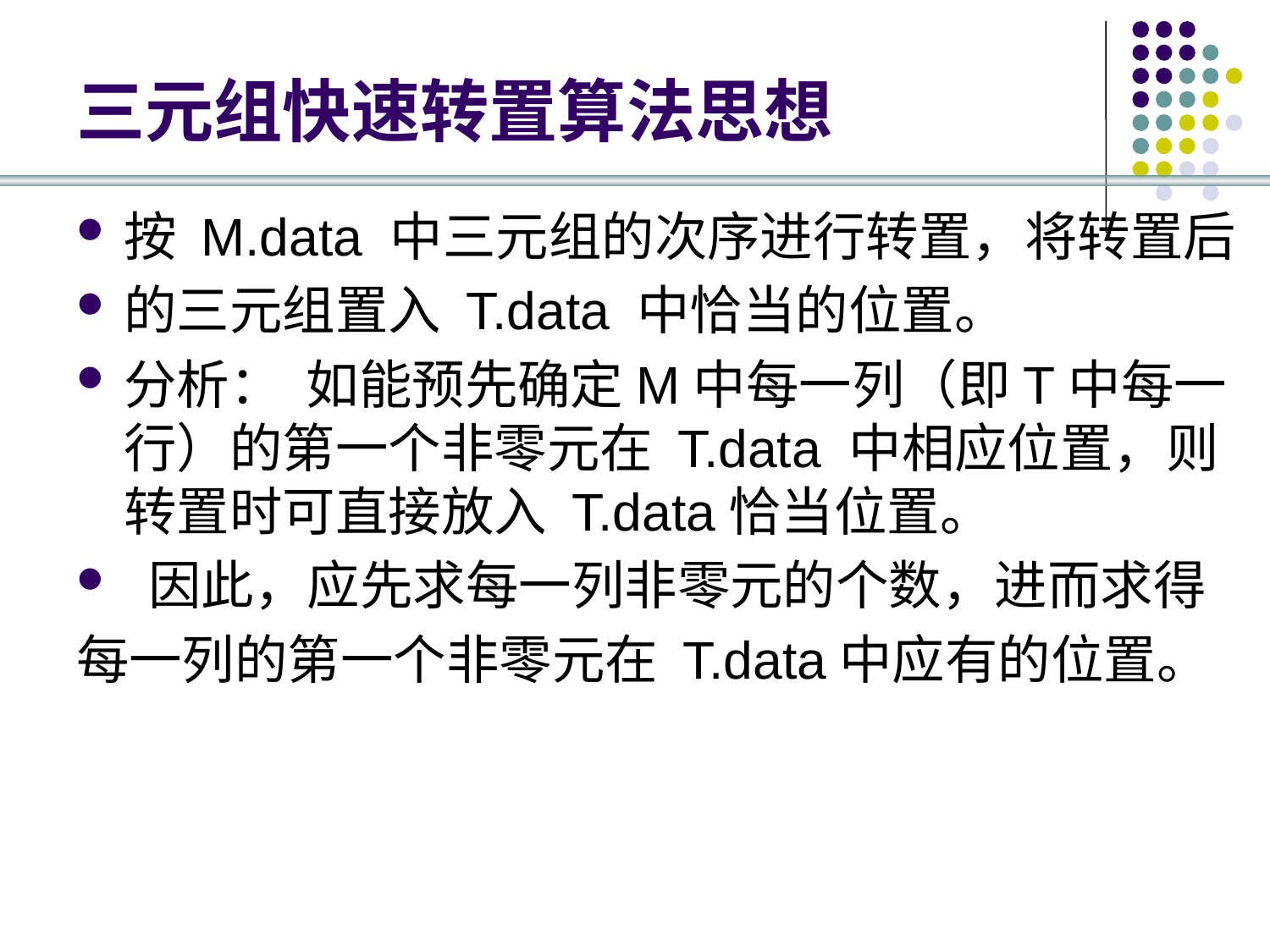

# 三元组快速转置算法思想
按 M.data 中三元组的次序进行转置，将转置后
的三元组置入 T.data 中恰当的位置。
分析：  如能预先确定M中每一列（即T中每一行）的第一个非零元在 T.data 中相应位置，则转置时可直接放入 T.data恰当位置。
 因此，应先求每一列非零元的个数，进而求得
每一列的第一个非零元在 T.data中应有的位置。